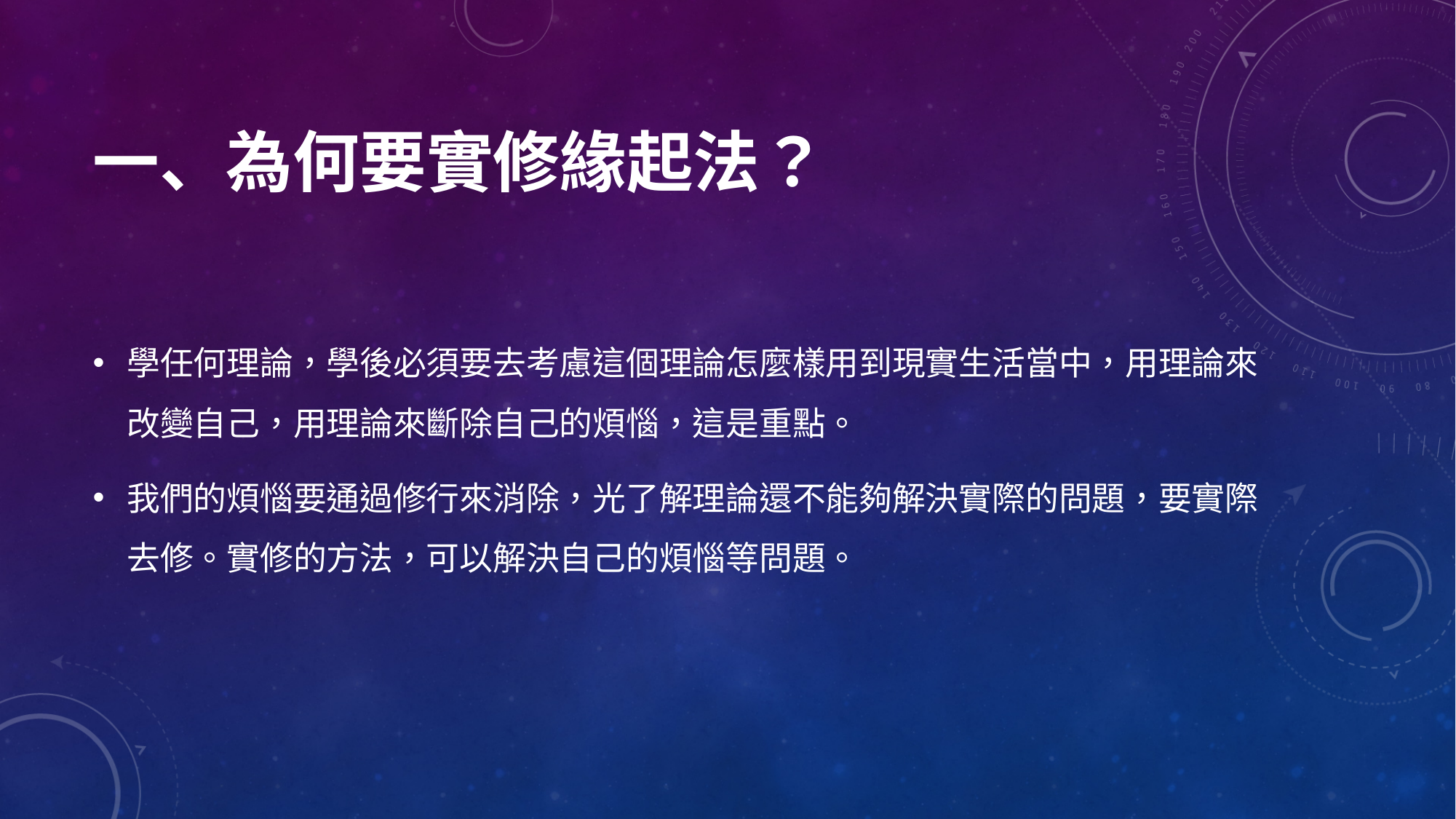

# 一、為何要實修緣起法？
學任何理論，學後必須要去考慮這個理論怎麼樣用到現實生活當中，用理論來改變自己，用理論來斷除自己的煩惱，這是重點。
我們的煩惱要通過修行來消除，光了解理論還不能夠解決實際的問題，要實際去修。實修的方法，可以解決自己的煩惱等問題。